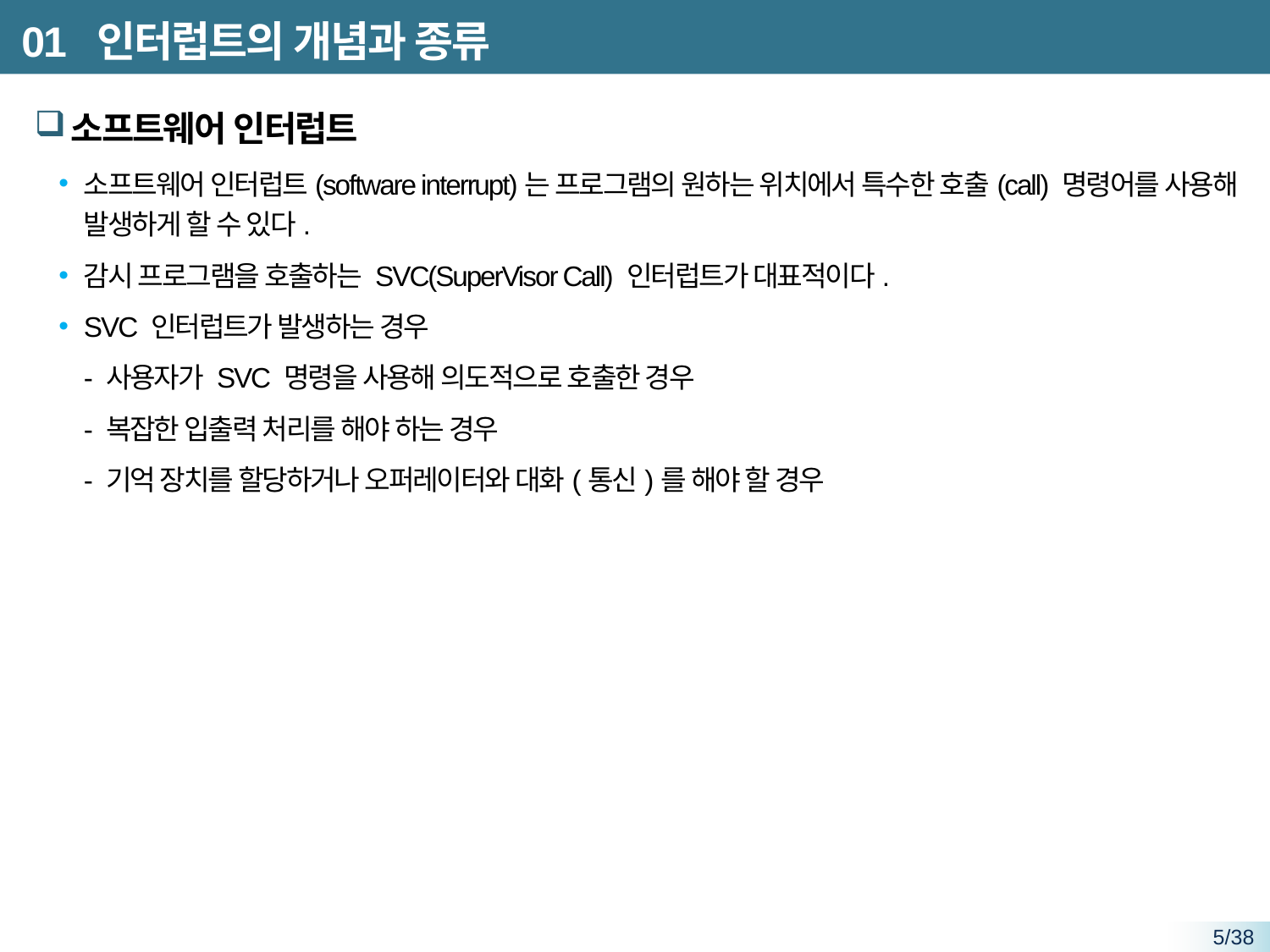

# 01  인터럽트의 개념과 종류
소프트웨어 인터럽트
소프트웨어 인터럽트(software interrupt)는 프로그램의 원하는 위치에서 특수한 호출(call) 명령어를 사용해 발생하게 할 수 있다.
감시 프로그램을 호출하는 SVC(SuperVisor Call) 인터럽트가 대표적이다.
SVC 인터럽트가 발생하는 경우
- 사용자가 SVC 명령을 사용해 의도적으로 호출한 경우
- 복잡한 입출력 처리를 해야 하는 경우
- 기억 장치를 할당하거나 오퍼레이터와 대화(통신)를 해야 할 경우